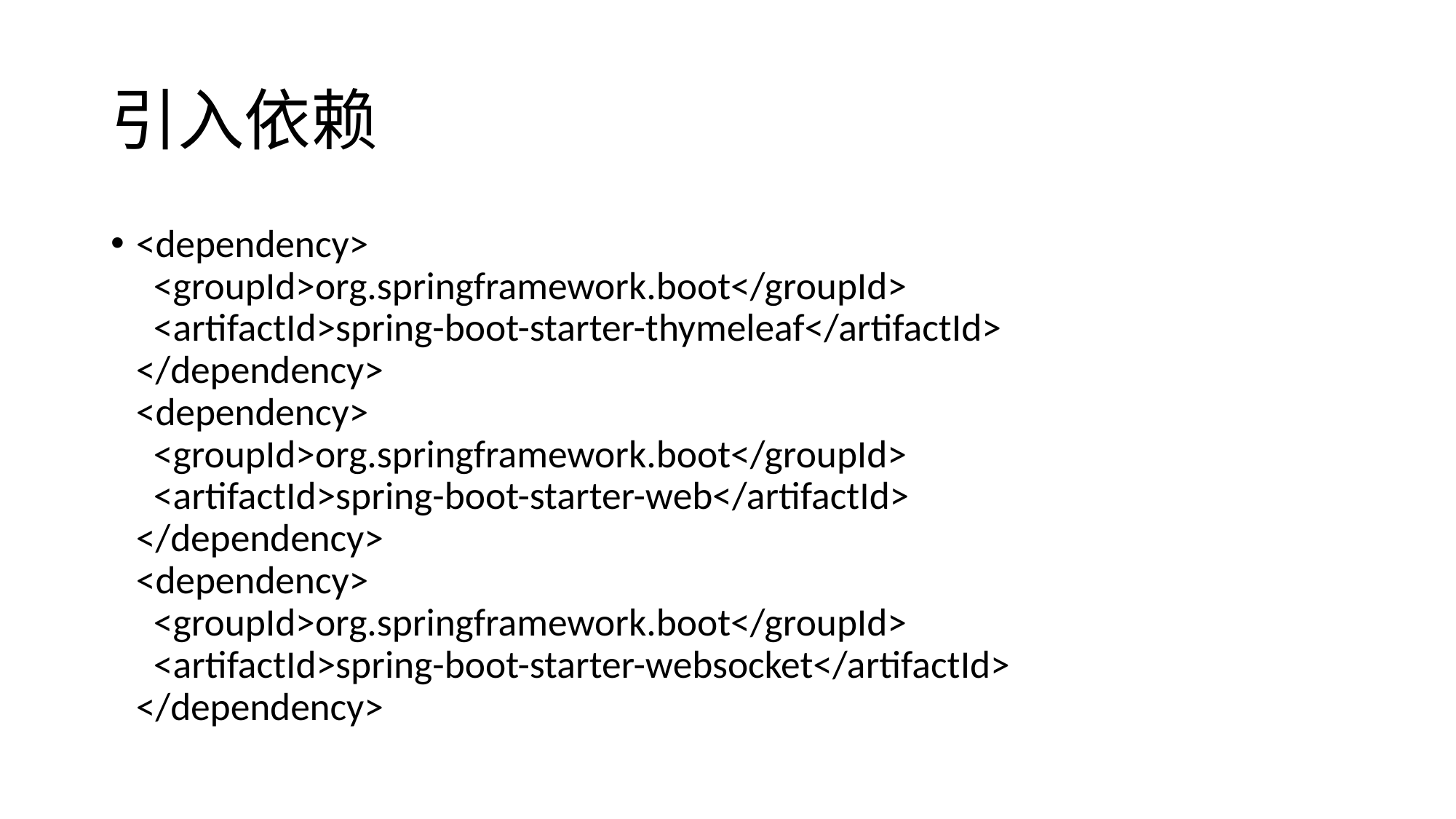

# 引入依赖
<dependency>
  <groupId>org.springframework.boot</groupId>
  <artifactId>spring-boot-starter-thymeleaf</artifactId>
</dependency>
<dependency>
  <groupId>org.springframework.boot</groupId>
  <artifactId>spring-boot-starter-web</artifactId>
</dependency>
<dependency>
  <groupId>org.springframework.boot</groupId>
  <artifactId>spring-boot-starter-websocket</artifactId>
</dependency>